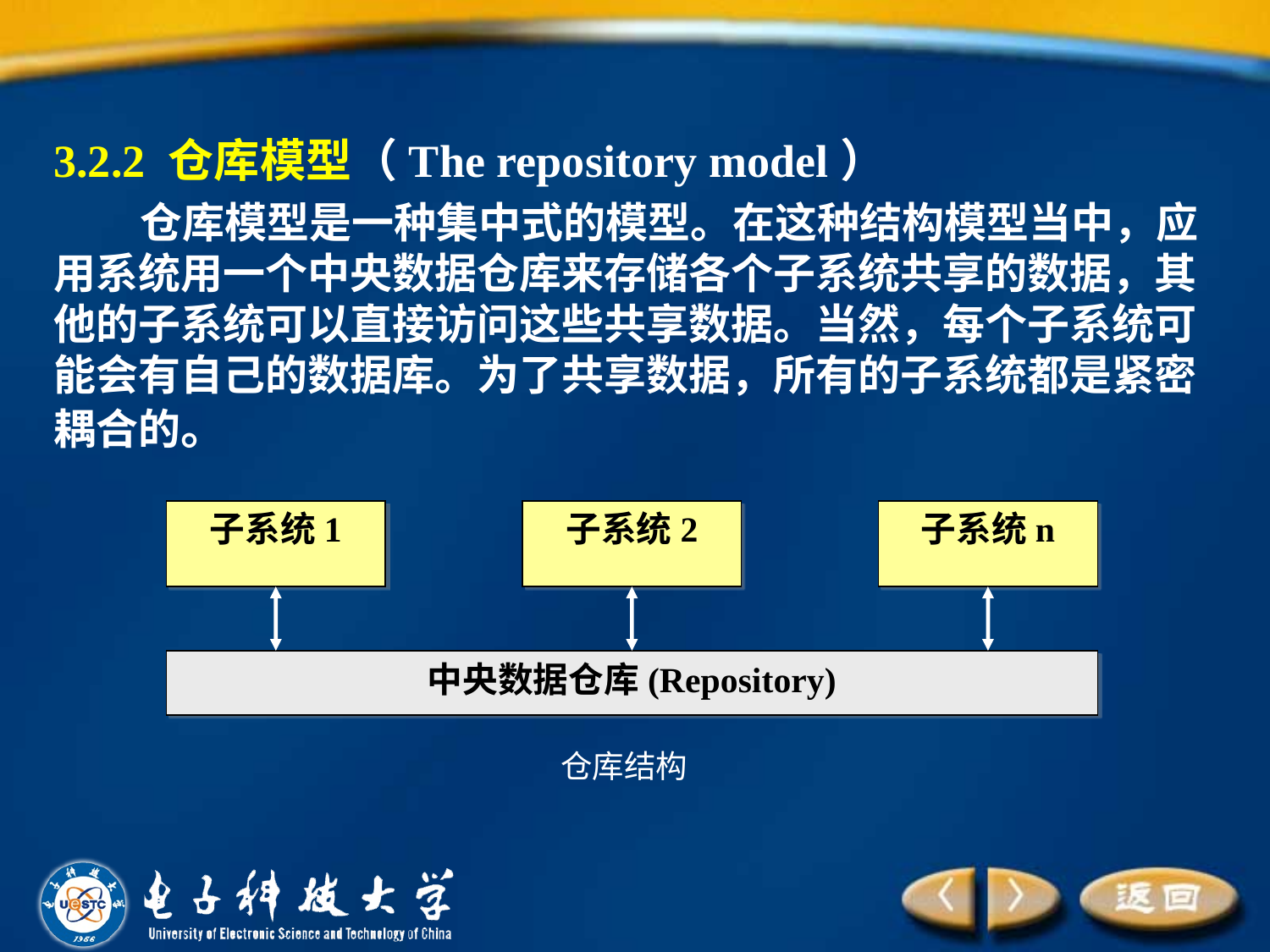

3.2.2 仓库模型（The repository model）
        仓库模型是一种集中式的模型。在这种结构模型当中，应用系统用一个中央数据仓库来存储各个子系统共享的数据，其他的子系统可以直接访问这些共享数据。当然，每个子系统可能会有自己的数据库。为了共享数据，所有的子系统都是紧密耦合的。
子系统1
子系统2
子系统n

中央数据仓库(Repository)
 仓库结构